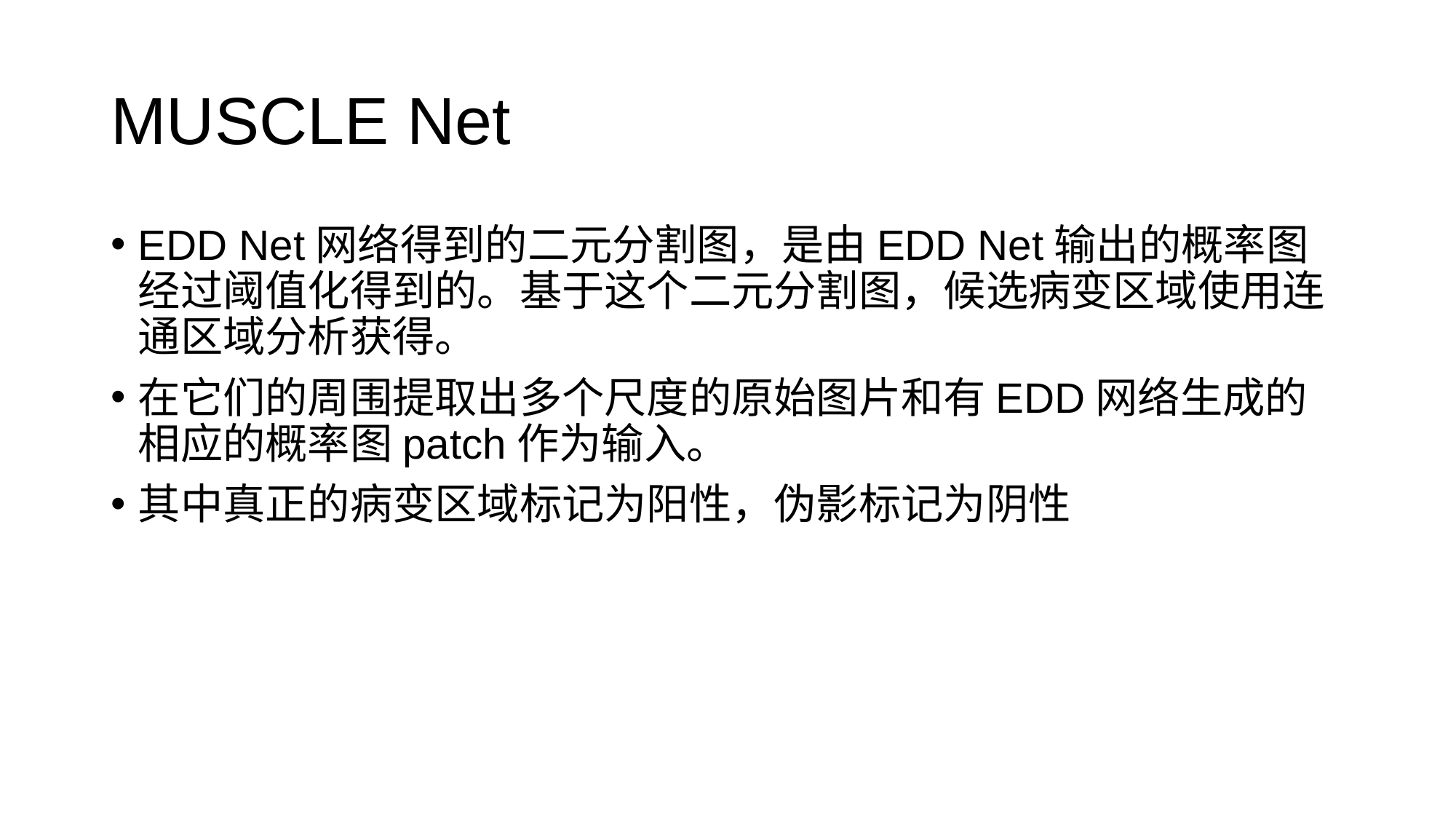

# MUSCLE Net
EDD Net网络得到的二元分割图，是由EDD Net输出的概率图经过阈值化得到的。基于这个二元分割图，候选病变区域使用连通区域分析获得。
在它们的周围提取出多个尺度的原始图片和有EDD网络生成的相应的概率图patch作为输入。
其中真正的病变区域标记为阳性，伪影标记为阴性